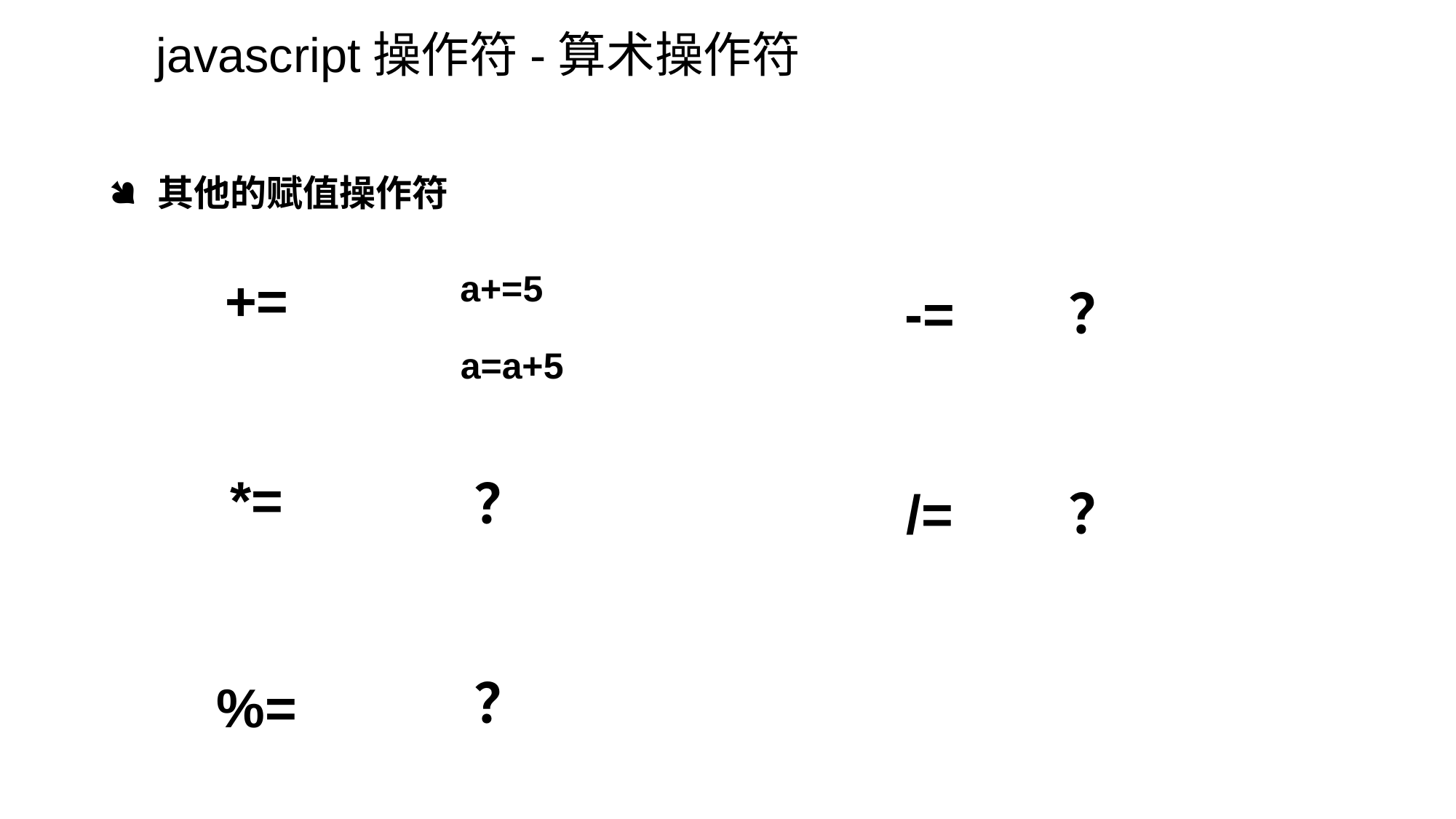

javascript操作符-算术操作符
 其他的赋值操作符
+=
a+=5
-=
？
a=a+5
*=
？
/=
？
？
%=